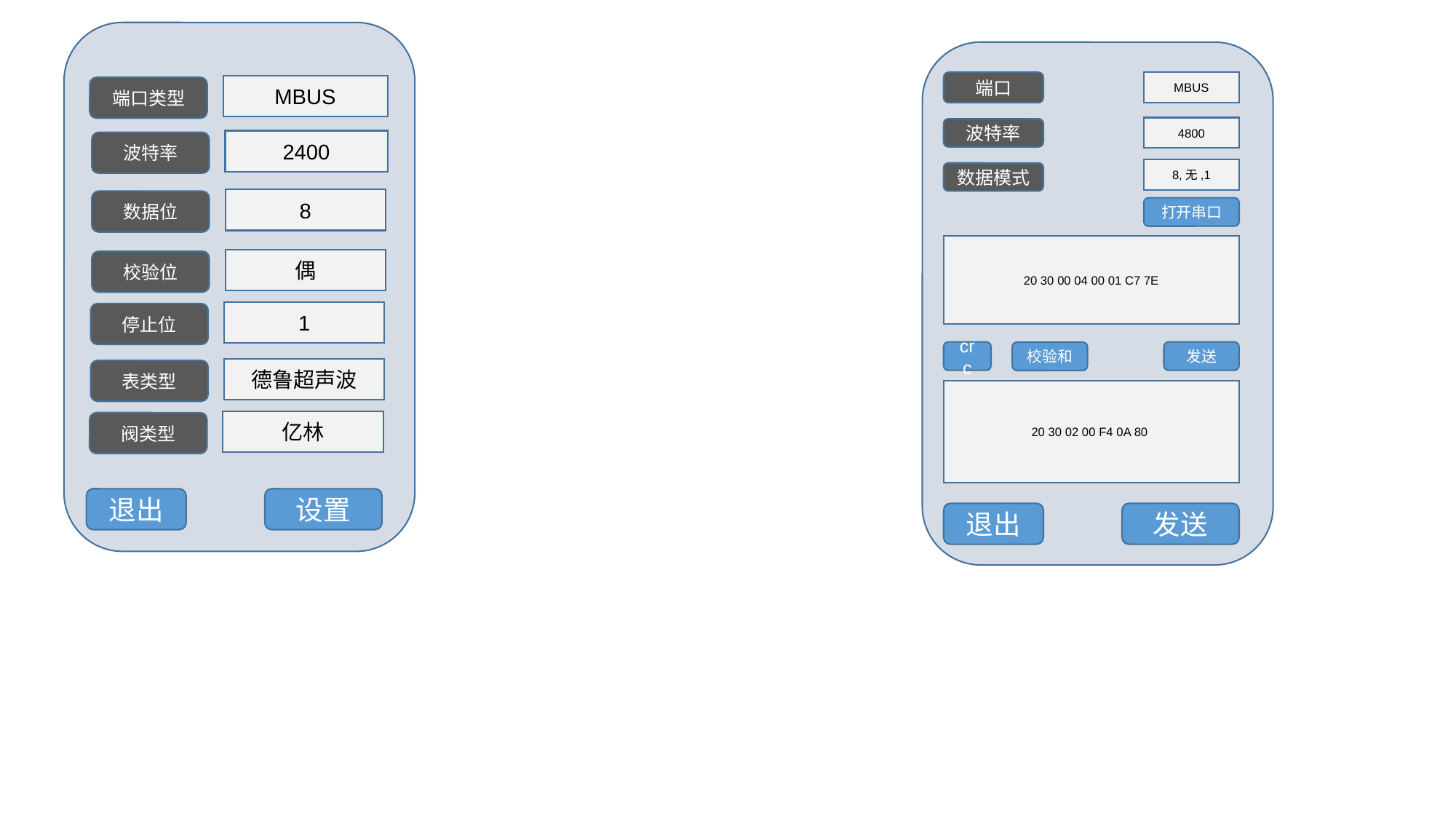

端口
MBUS
MBUS
端口类型
4800
波特率
2400
波特率
8,无,1
数据模式
8
数据位
打开串口
20 30 00 04 00 01 C7 7E
偶
校验位
1
停止位
crc
发送
校验和
德鲁超声波
表类型
20 30 02 00 F4 0A 80
亿林
阀类型
退出
设置
退出
发送